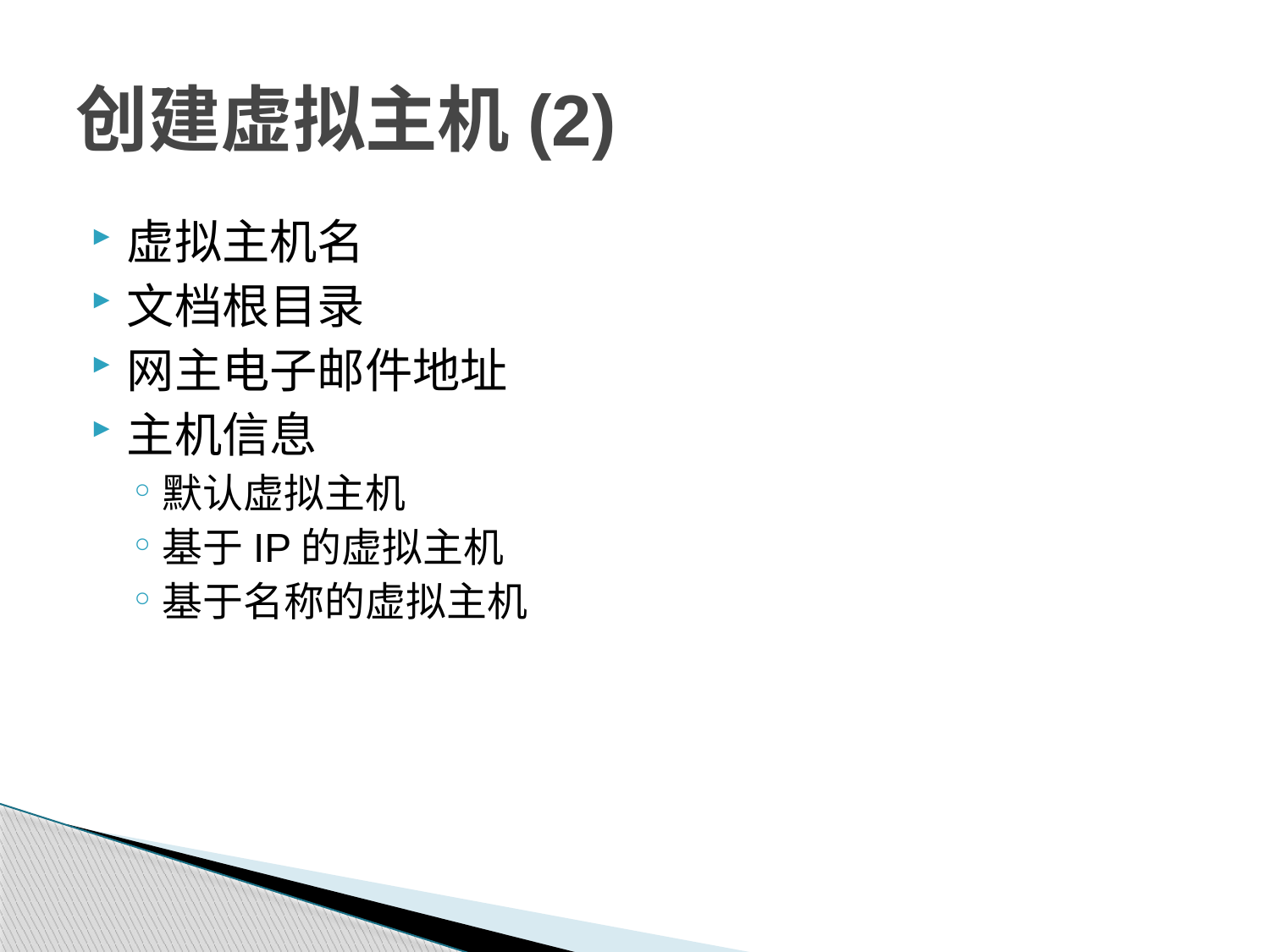

# 创建虚拟主机(2)
虚拟主机名
文档根目录
网主电子邮件地址
主机信息
默认虚拟主机
基于IP的虚拟主机
基于名称的虚拟主机